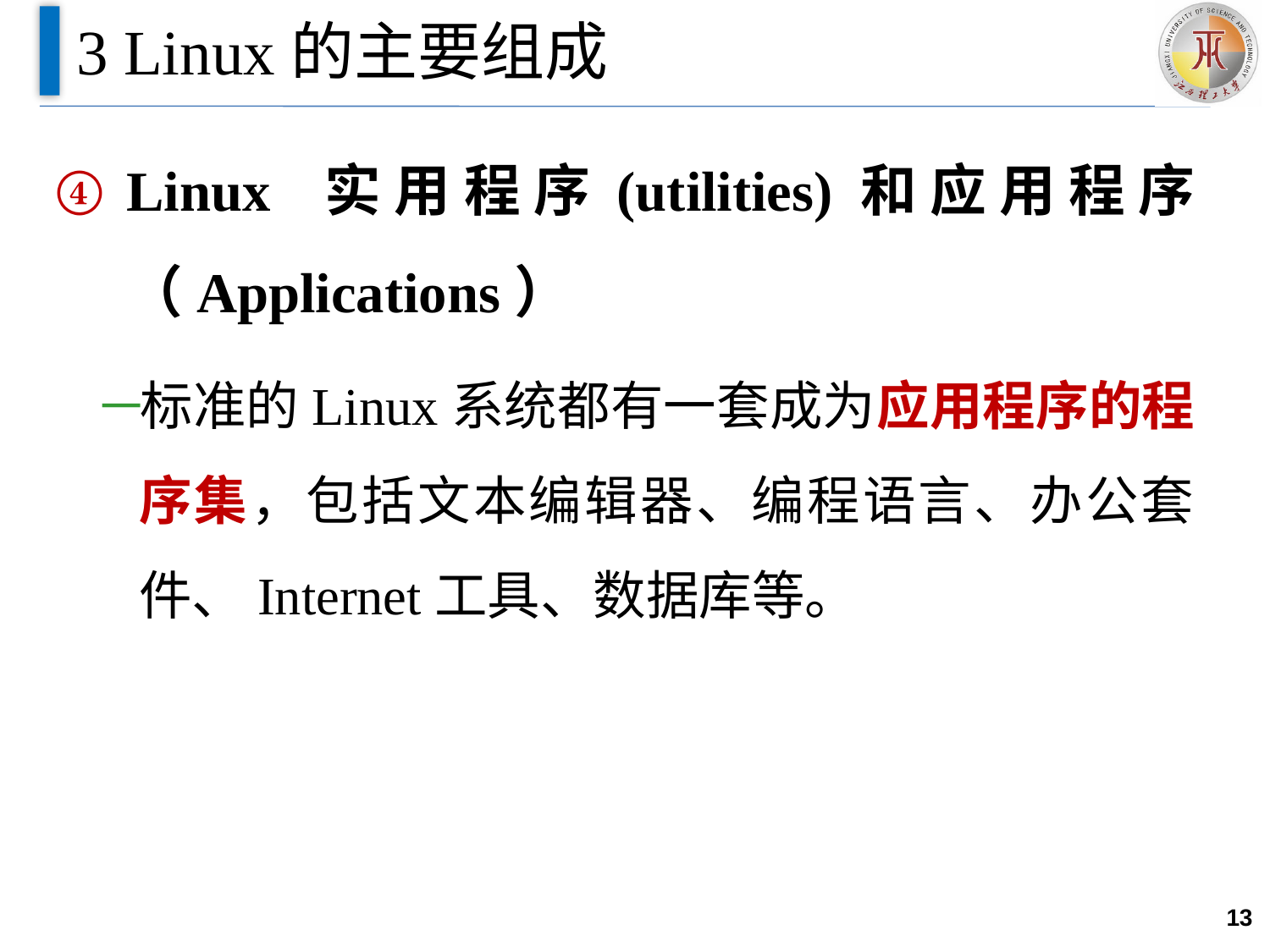

# 3 Linux的主要组成
Linux 实用程序(utilities)和应用程序（Applications）
标准的Linux系统都有一套成为应用程序的程序集，包括文本编辑器、编程语言、办公套件、Internet工具、数据库等。
13